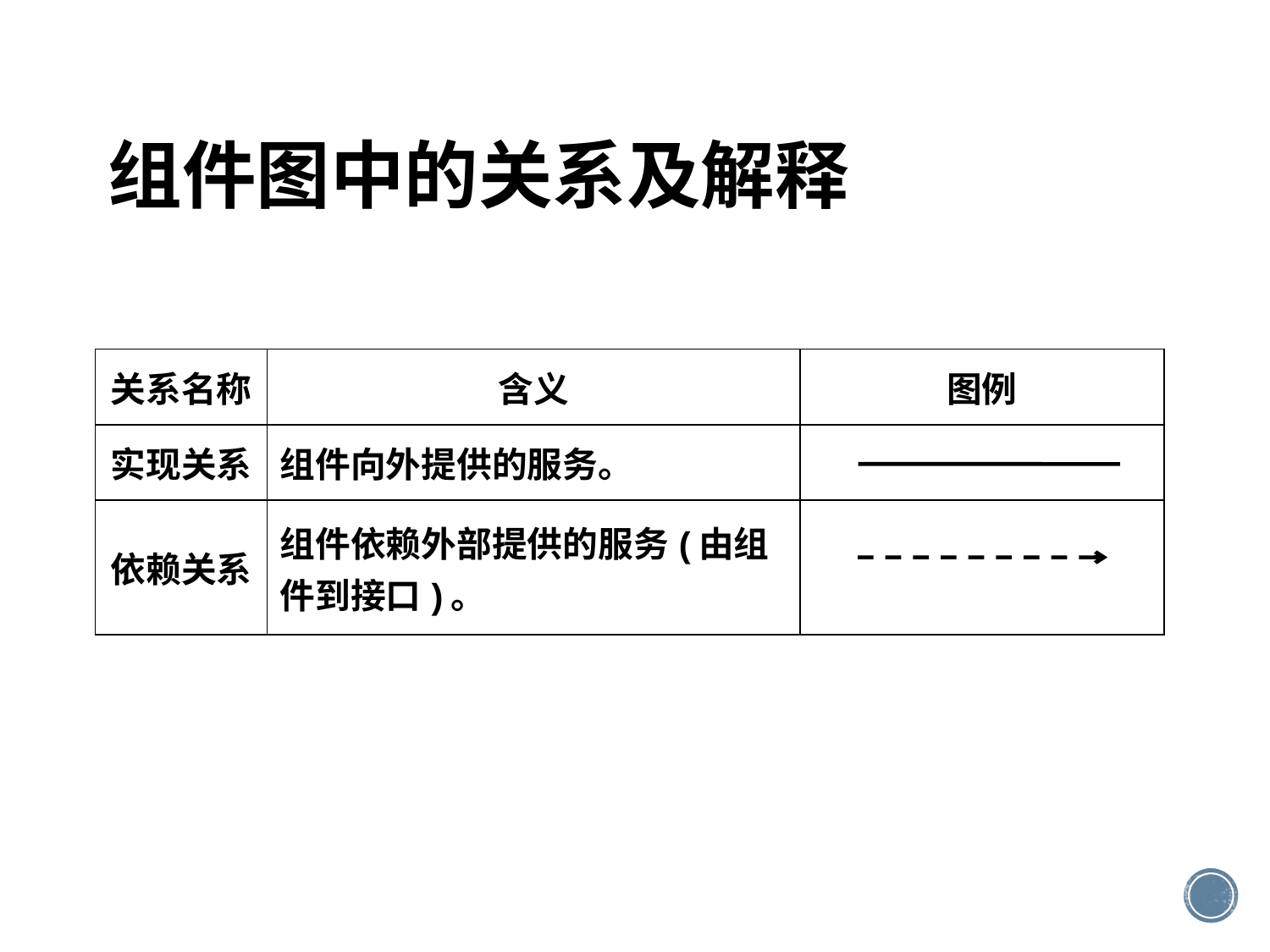

# 组件图中的关系及解释
| 关系名称 | 含义 | 图例 |
| --- | --- | --- |
| 实现关系 | 组件向外提供的服务。 |  |
| 依赖关系 | 组件依赖外部提供的服务(由组件到接口)。 |  |